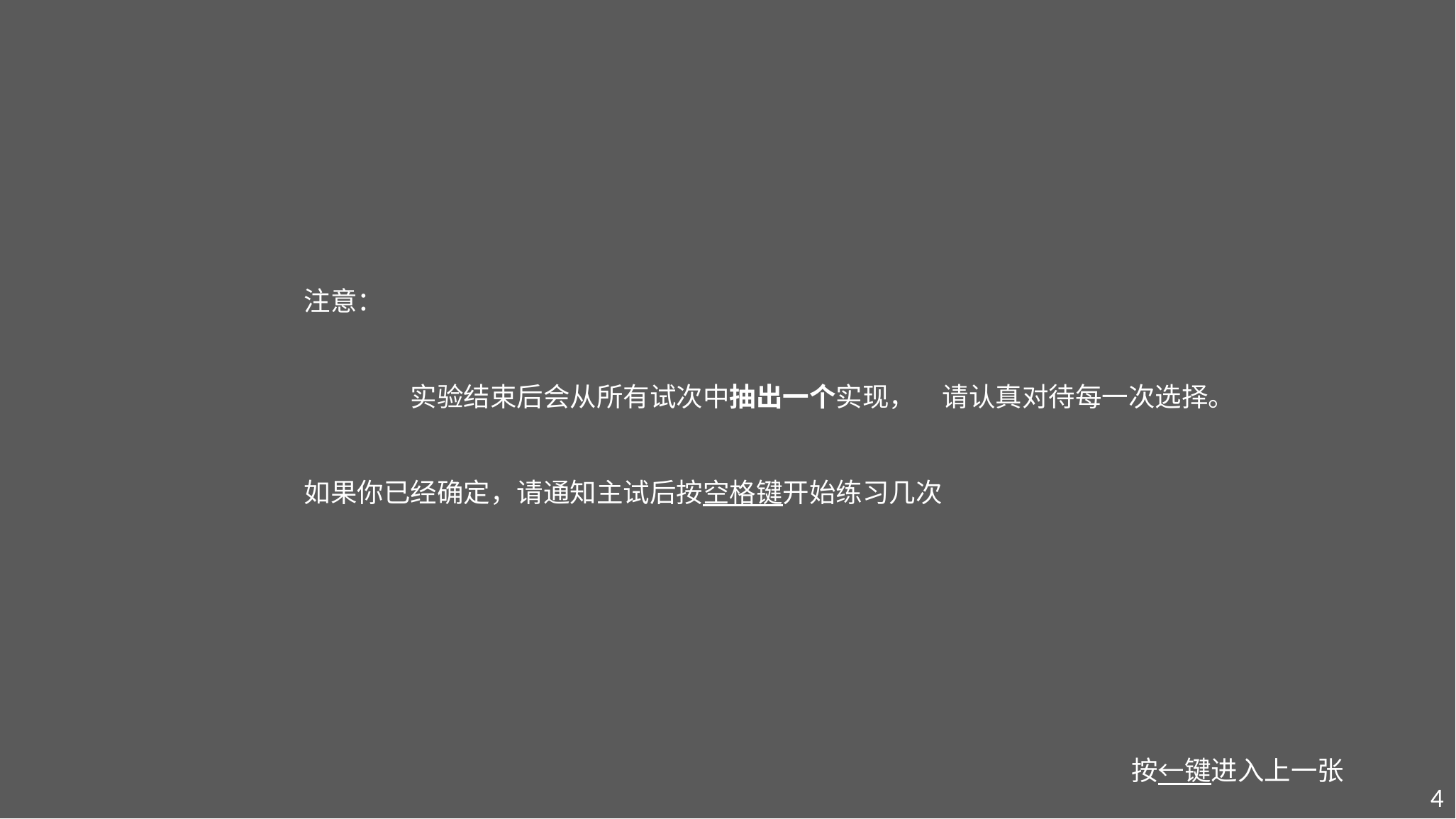

注意：

	实验结束后会从所有试次中抽出一个实现，	请认真对待每一次选择。

如果你已经确定，请通知主试后按空格键开始练习几次
按←键进入上一张
4